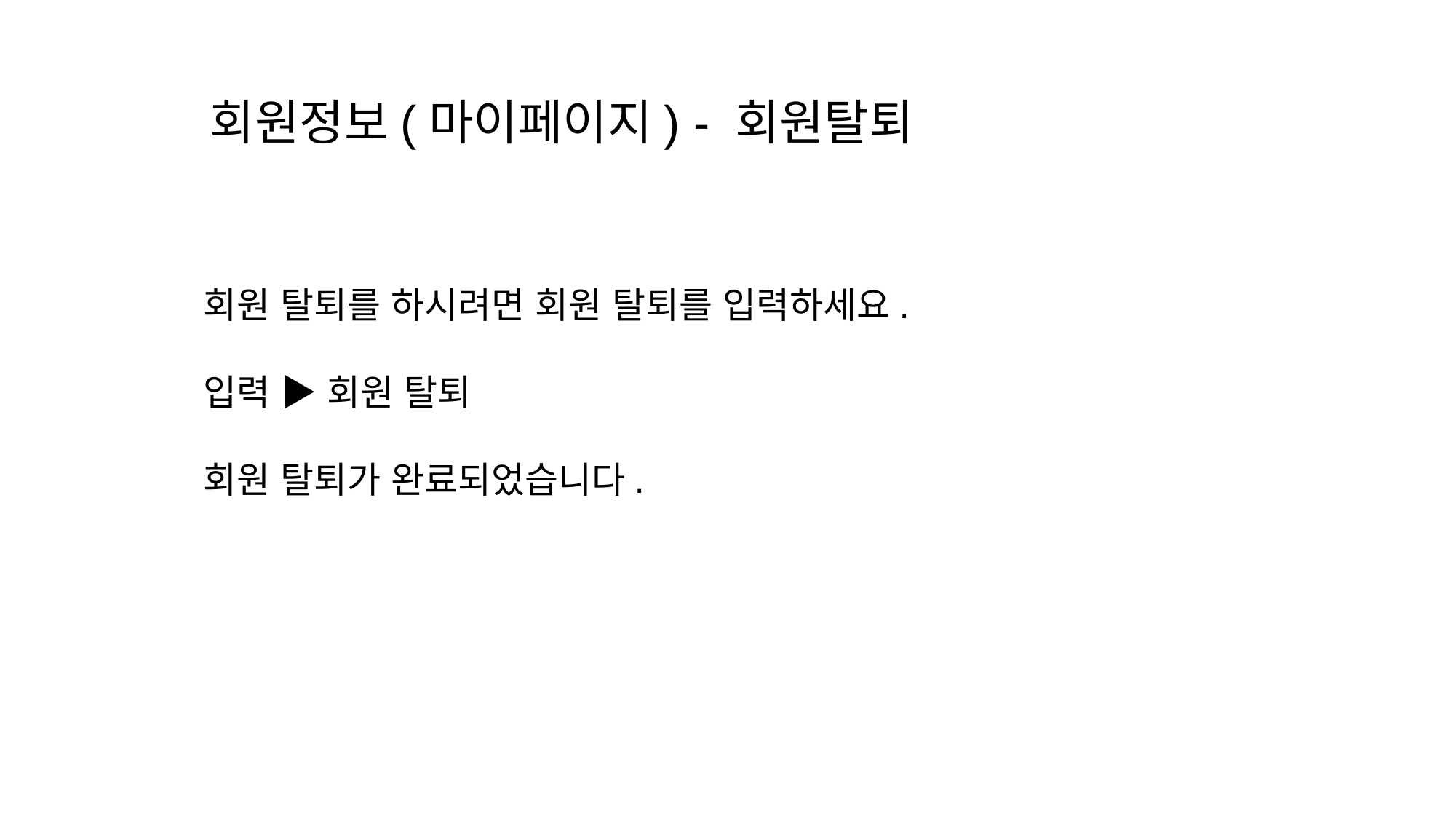

# 회원정보(마이페이지) - 회원탈퇴
회원 탈퇴를 하시려면 회원 탈퇴를 입력하세요.

입력 ▶ 회원 탈퇴

회원 탈퇴가 완료되었습니다.